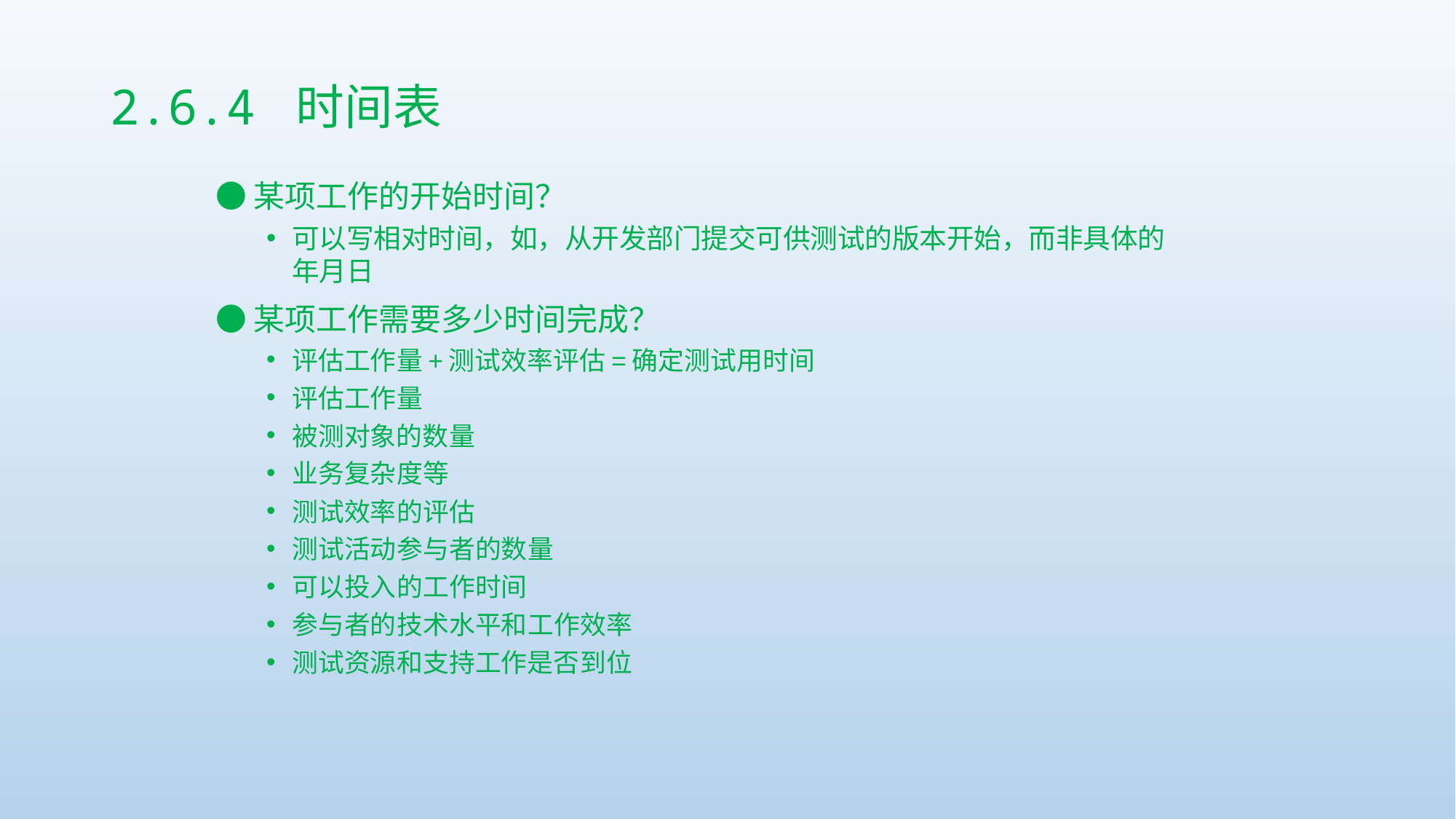

# 2.6.4 时间表
●某项工作的开始时间？
可以写相对时间，如，从开发部门提交可供测试的版本开始，而非具体的年月日
●某项工作需要多少时间完成？
评估工作量+测试效率评估=确定测试用时间
评估工作量
被测对象的数量
业务复杂度等
测试效率的评估
测试活动参与者的数量
可以投入的工作时间
参与者的技术水平和工作效率
测试资源和支持工作是否到位